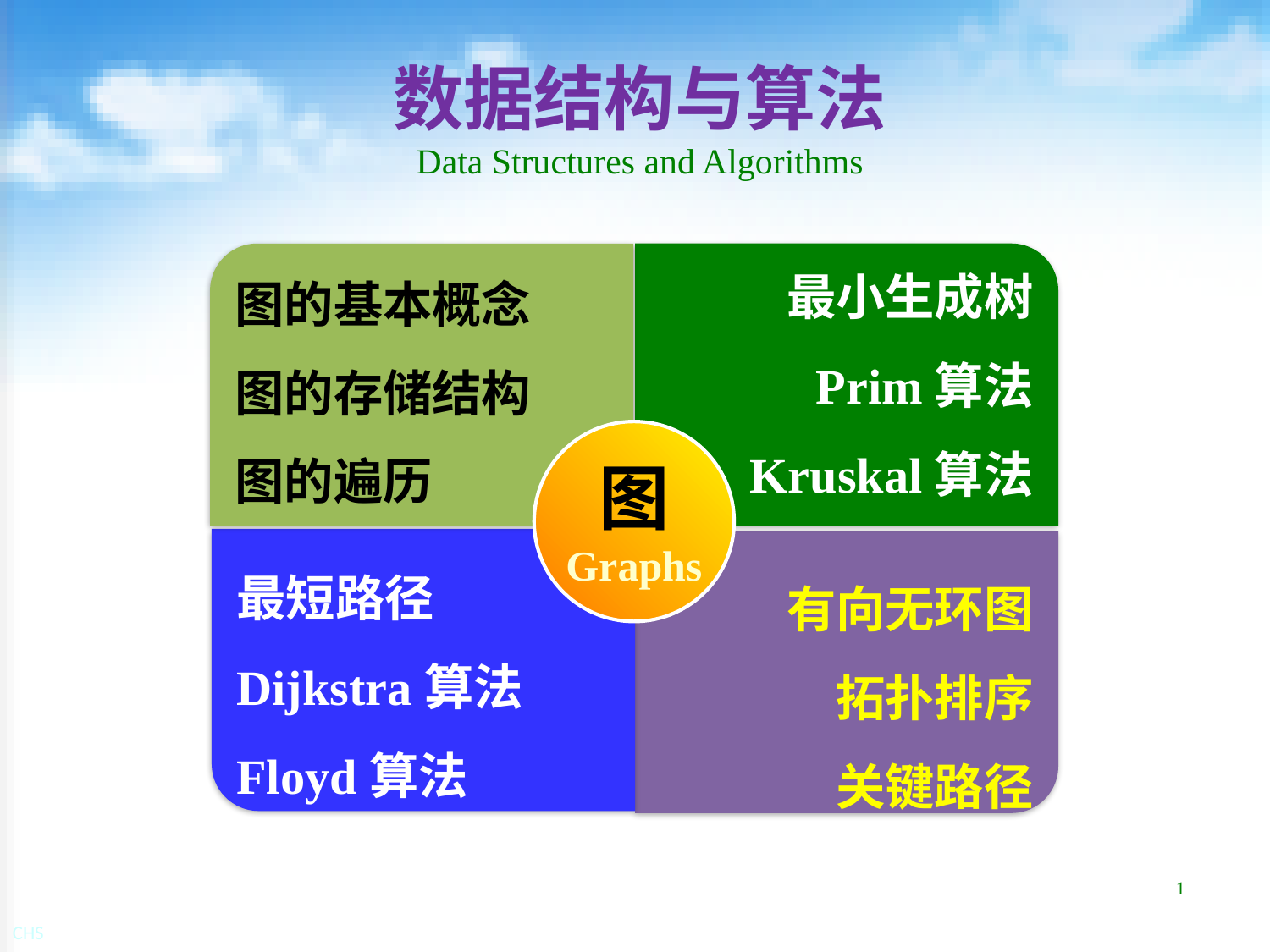

# 数据结构与算法 Data Structures and Algorithms

图的基本概念
图的存储结构
图的遍历

最小生成树
Prim算法
Kruskal算法

图
Graphs

最短路径
Dijkstra算法
Floyd算法

有向无环图
拓扑排序
关键路径
1